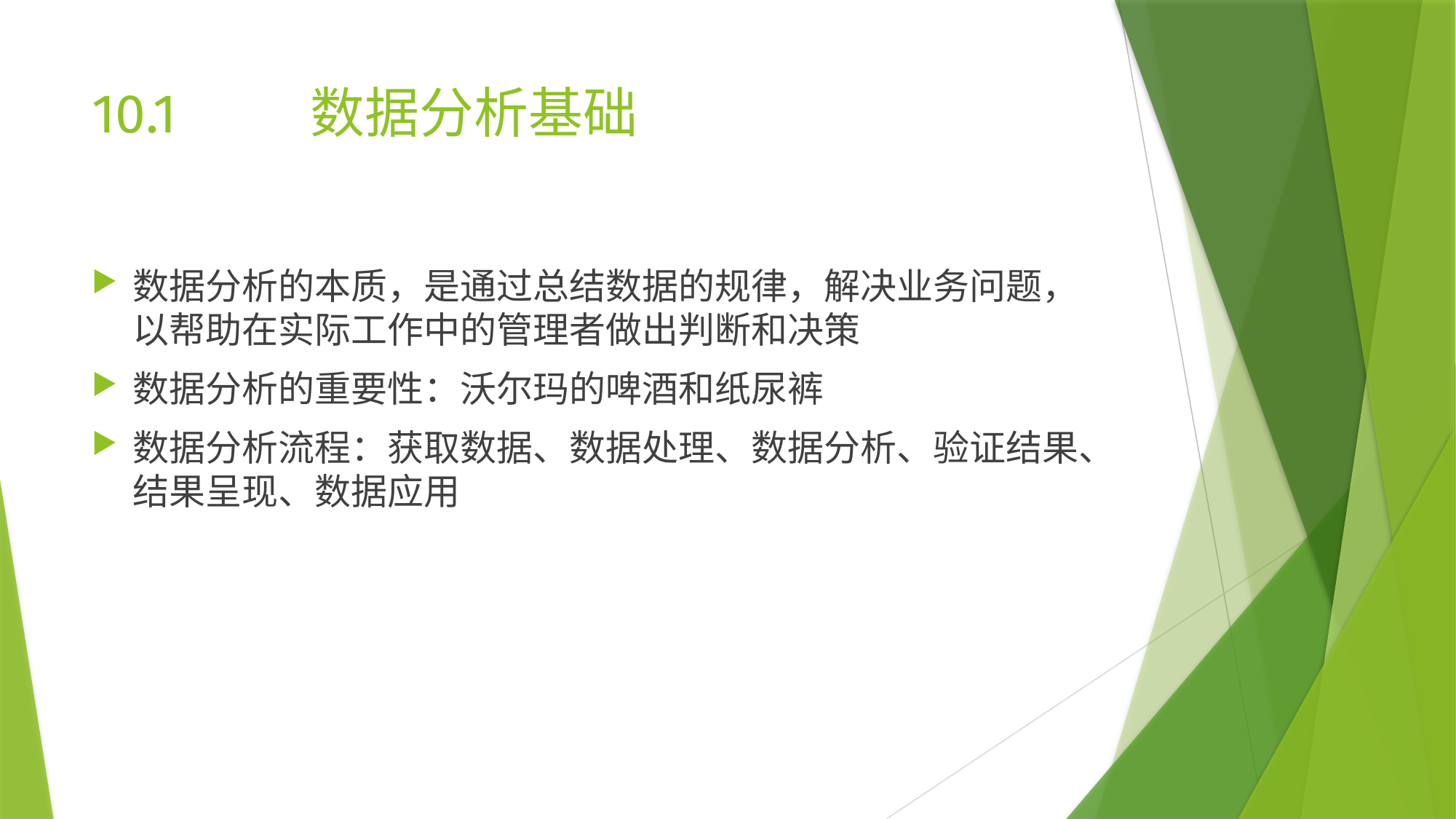

# 10.1		数据分析基础
数据分析的本质，是通过总结数据的规律，解决业务问题，以帮助在实际工作中的管理者做出判断和决策
数据分析的重要性：沃尔玛的啤酒和纸尿裤
数据分析流程：获取数据、数据处理、数据分析、验证结果、结果呈现、数据应用